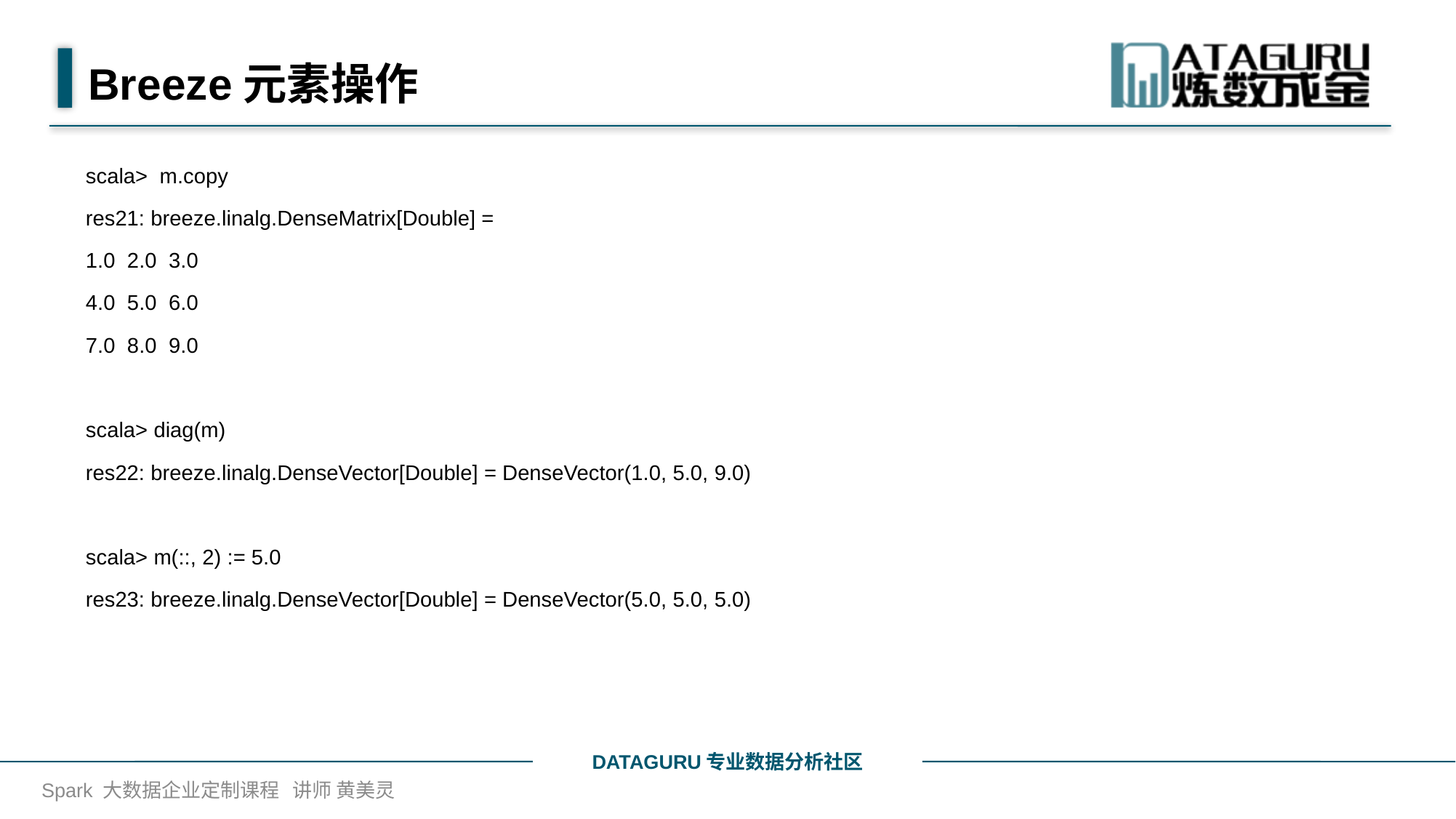

# Breeze元素操作
scala>  m.copy
res21: breeze.linalg.DenseMatrix[Double] =
1.0  2.0  3.0
4.0  5.0  6.0
7.0  8.0  9.0

scala> diag(m)
res22: breeze.linalg.DenseVector[Double] = DenseVector(1.0, 5.0, 9.0)

scala> m(::, 2) := 5.0
res23: breeze.linalg.DenseVector[Double] = DenseVector(5.0, 5.0, 5.0)